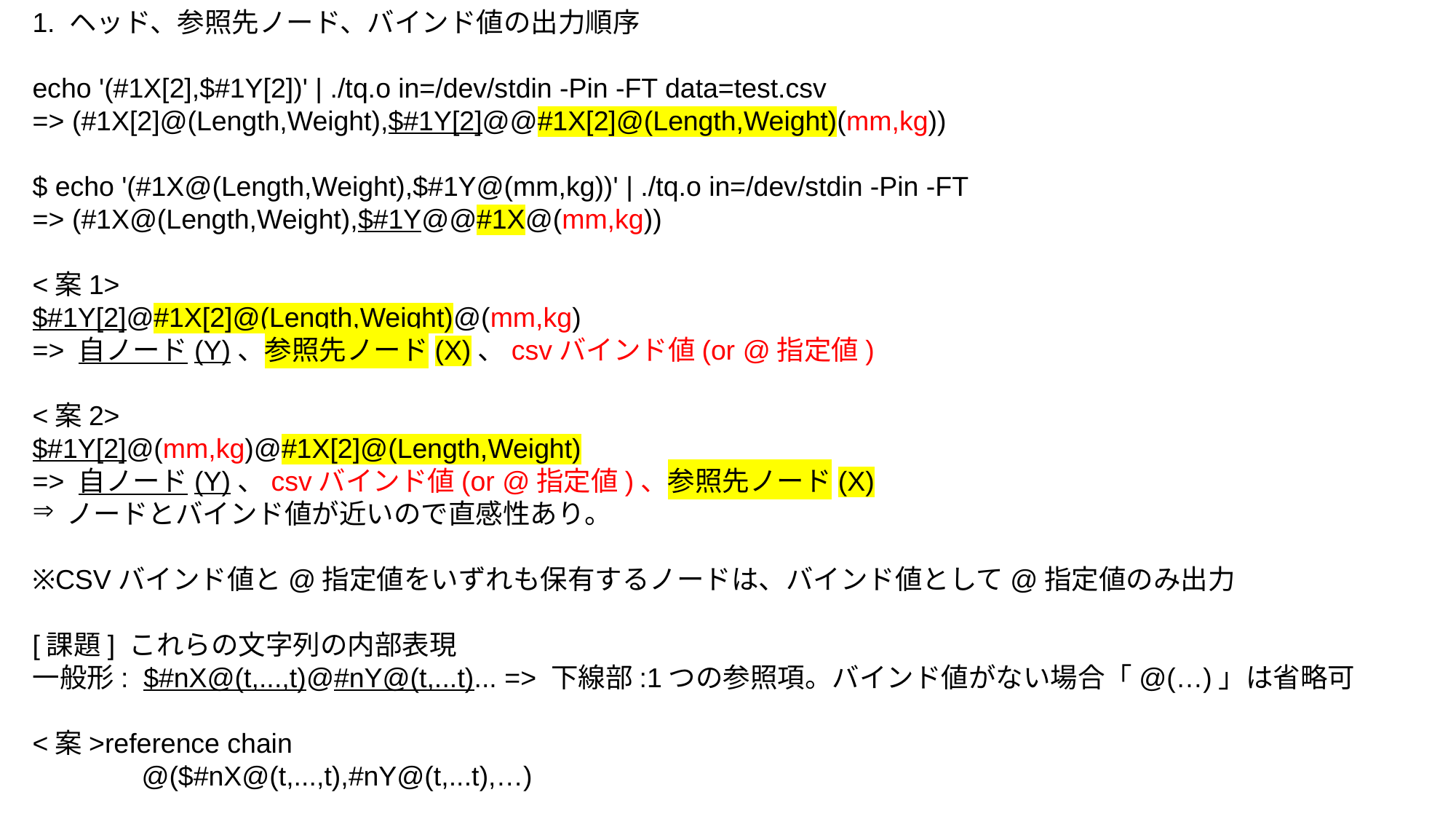

1. ヘッド、参照先ノード、バインド値の出力順序

echo '(#1X[2],$#1Y[2])' | ./tq.o in=/dev/stdin -Pin -FT data=test.csv
=> (#1X[2]@(Length,Weight),$#1Y[2]@@#1X[2]@(Length,Weight)(mm,kg))

$ echo '(#1X@(Length,Weight),$#1Y@(mm,kg))' | ./tq.o in=/dev/stdin -Pin -FT
=> (#1X@(Length,Weight),$#1Y@@#1X@(mm,kg))

<案1>
$#1Y[2]@#1X[2]@(Length,Weight)@(mm,kg)
=> 自ノード(Y)、参照先ノード(X)、csvバインド値(or @指定値)

<案2>
$#1Y[2]@(mm,kg)@#1X[2]@(Length,Weight)
=> 自ノード(Y)、csvバインド値(or @指定値)、参照先ノード(X)
ノードとバインド値が近いので直感性あり。

※CSVバインド値と@指定値をいずれも保有するノードは、バインド値として@指定値のみ出力

[課題] これらの文字列の内部表現
一般形:  $#nX@(t,...,t)@#nY@(t,...t)... => 下線部:1つの参照項。バインド値がない場合「@(…)」は省略可

<案>reference chain
	@($#nX@(t,...,t),#nY@(t,...t),…)